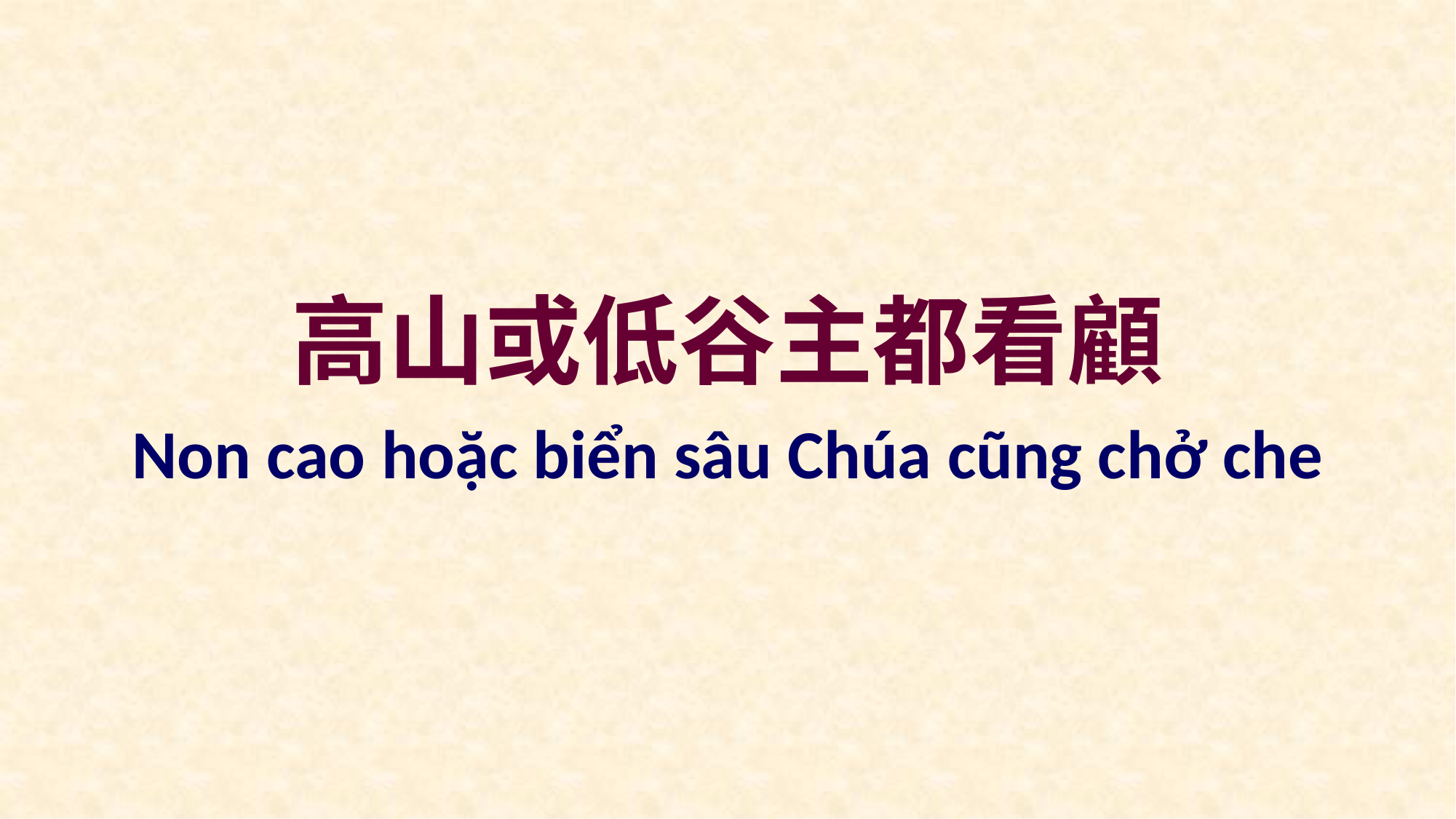

高山或低谷主都看顧
Non cao hoặc biển sâu Chúa cũng chở che